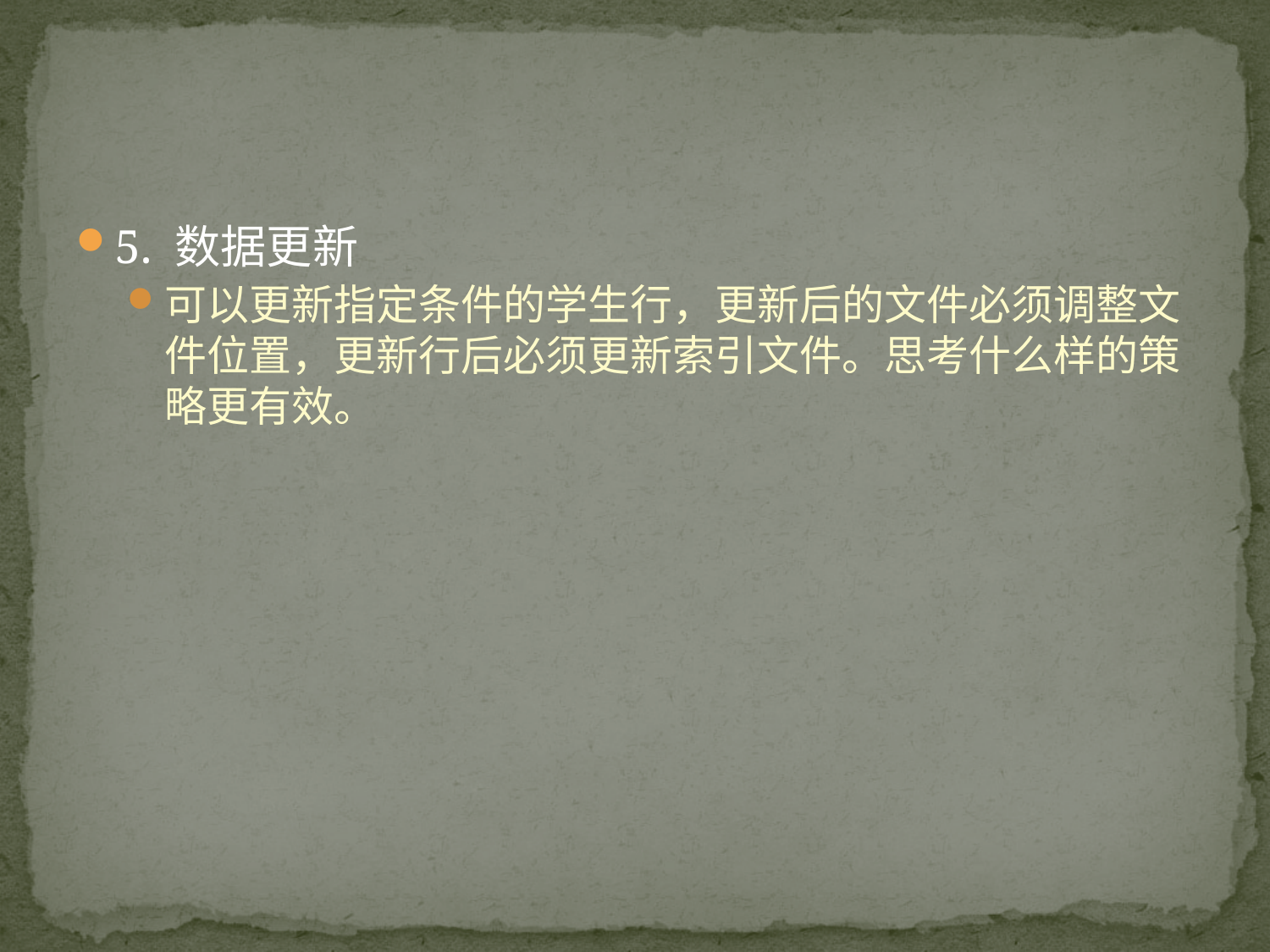

#
5. 数据更新
可以更新指定条件的学生行，更新后的文件必须调整文件位置，更新行后必须更新索引文件。思考什么样的策略更有效。